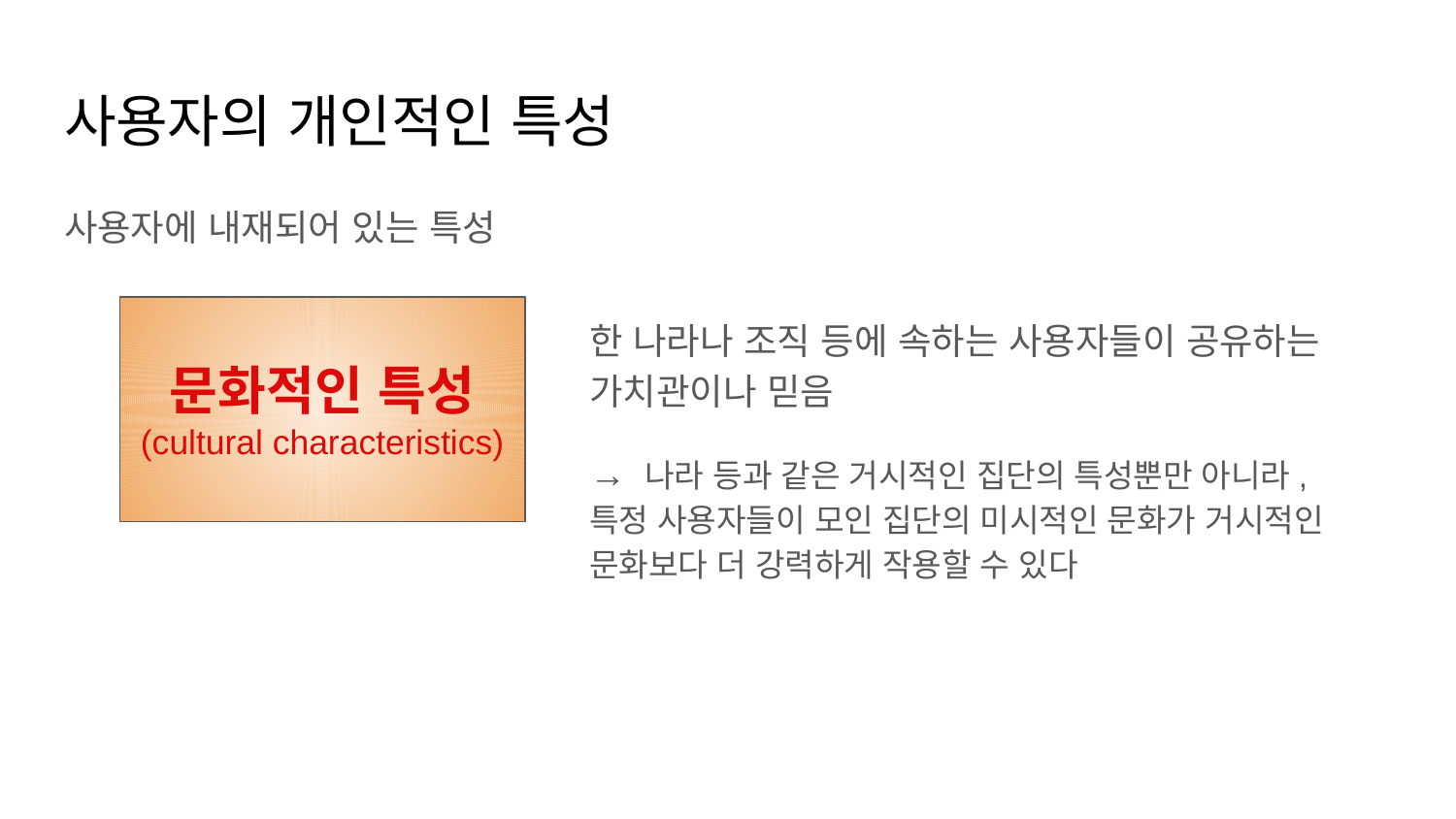

# 사용자의 개인적인 특성
사용자에 내재되어 있는 특성
문화적인 특성
(cultural characteristics)
한 나라나 조직 등에 속하는 사용자들이 공유하는 가치관이나 믿음
→ 나라 등과 같은 거시적인 집단의 특성뿐만 아니라, 특정 사용자들이 모인 집단의 미시적인 문화가 거시적인 문화보다 더 강력하게 작용할 수 있다